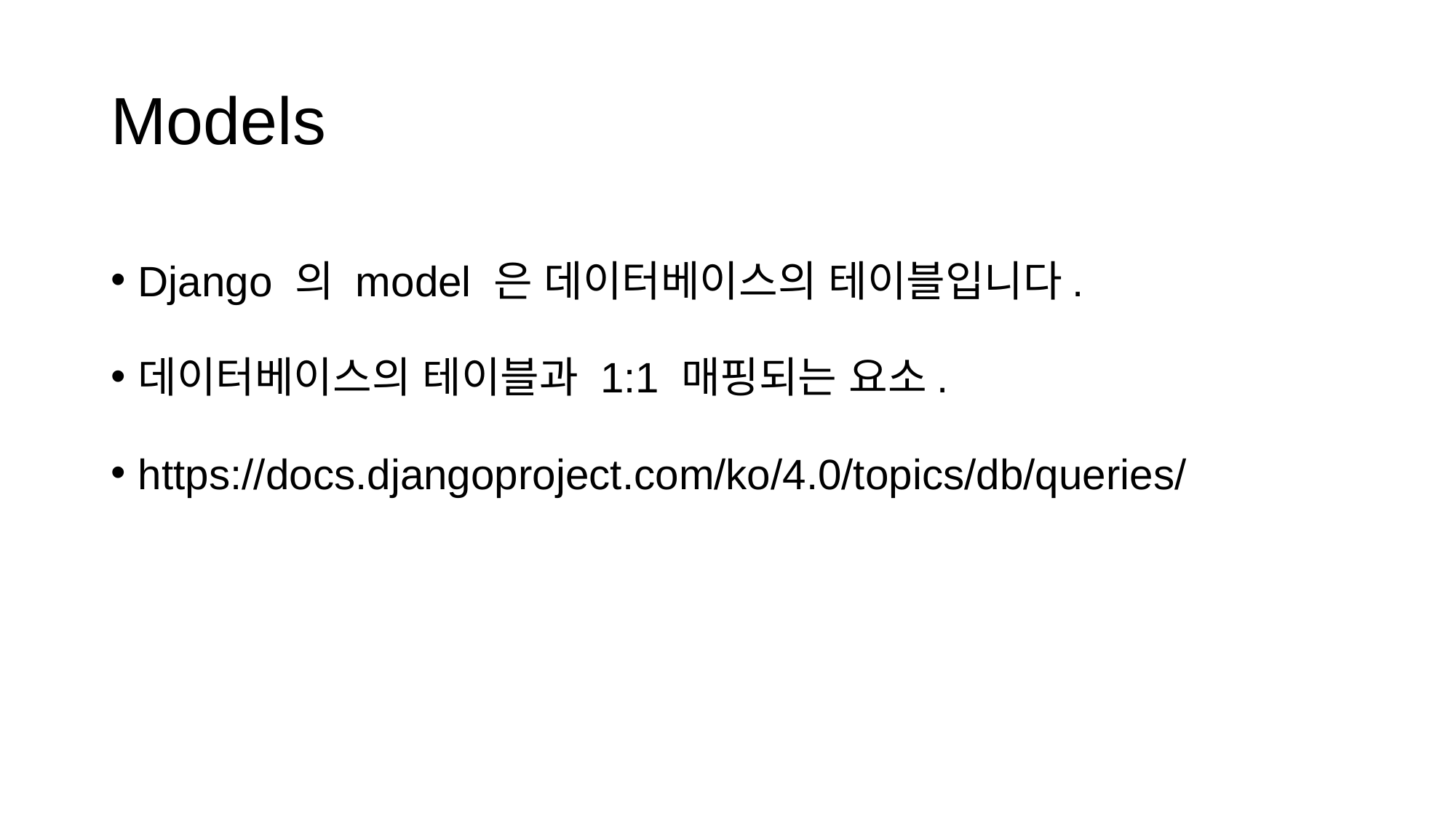

# Models
Django 의 model 은 데이터베이스의 테이블입니다.
데이터베이스의 테이블과 1:1 매핑되는 요소.
https://docs.djangoproject.com/ko/4.0/topics/db/queries/